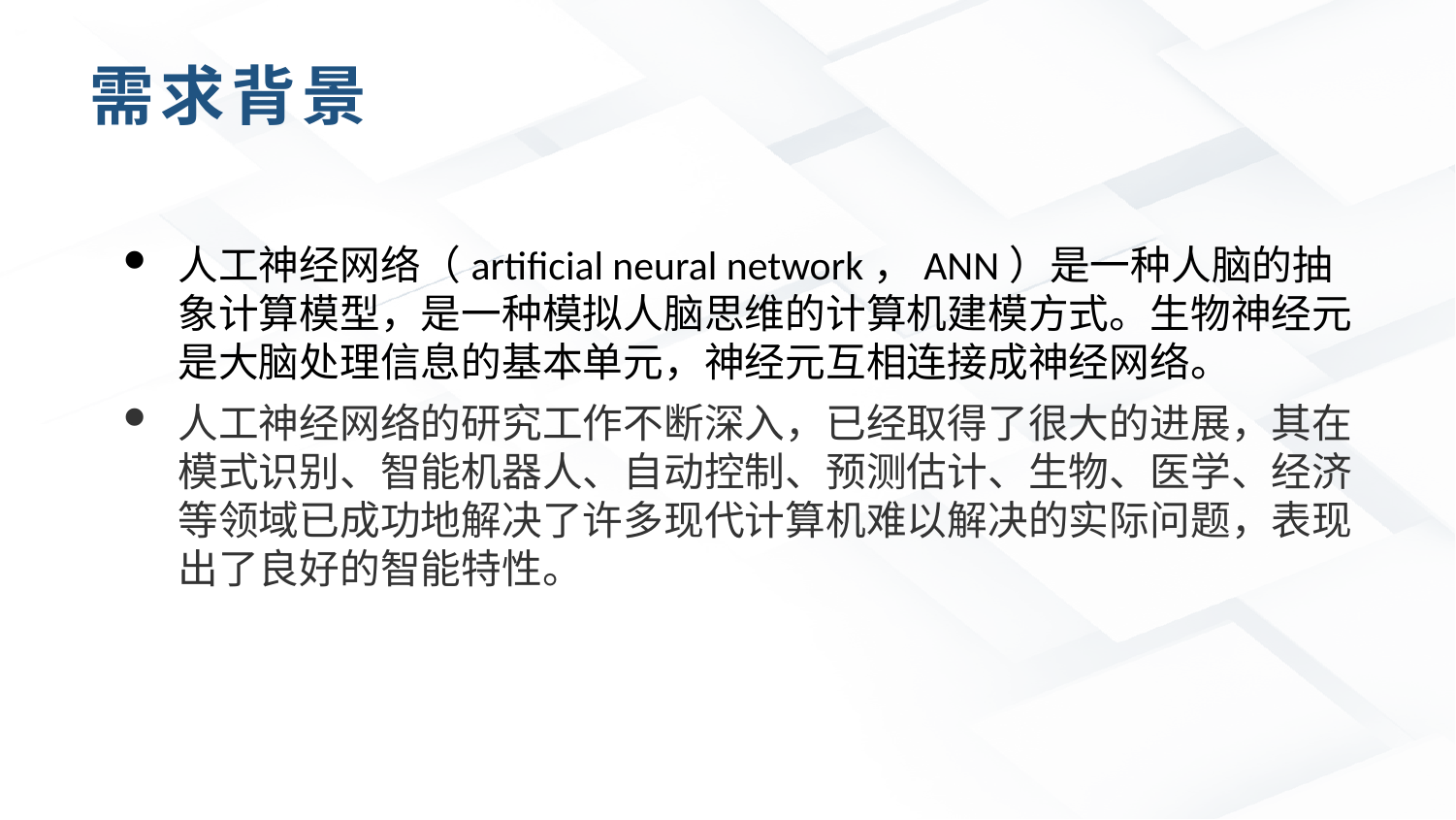

需求背景
人工神经网络（artificial neural network，ANN）是一种人脑的抽象计算模型，是一种模拟人脑思维的计算机建模方式。生物神经元是大脑处理信息的基本单元，神经元互相连接成神经网络。
人工神经网络的研究工作不断深入，已经取得了很大的进展，其在模式识别、智能机器人、自动控制、预测估计、生物、医学、经济等领域已成功地解决了许多现代计算机难以解决的实际问题，表现出了良好的智能特性。